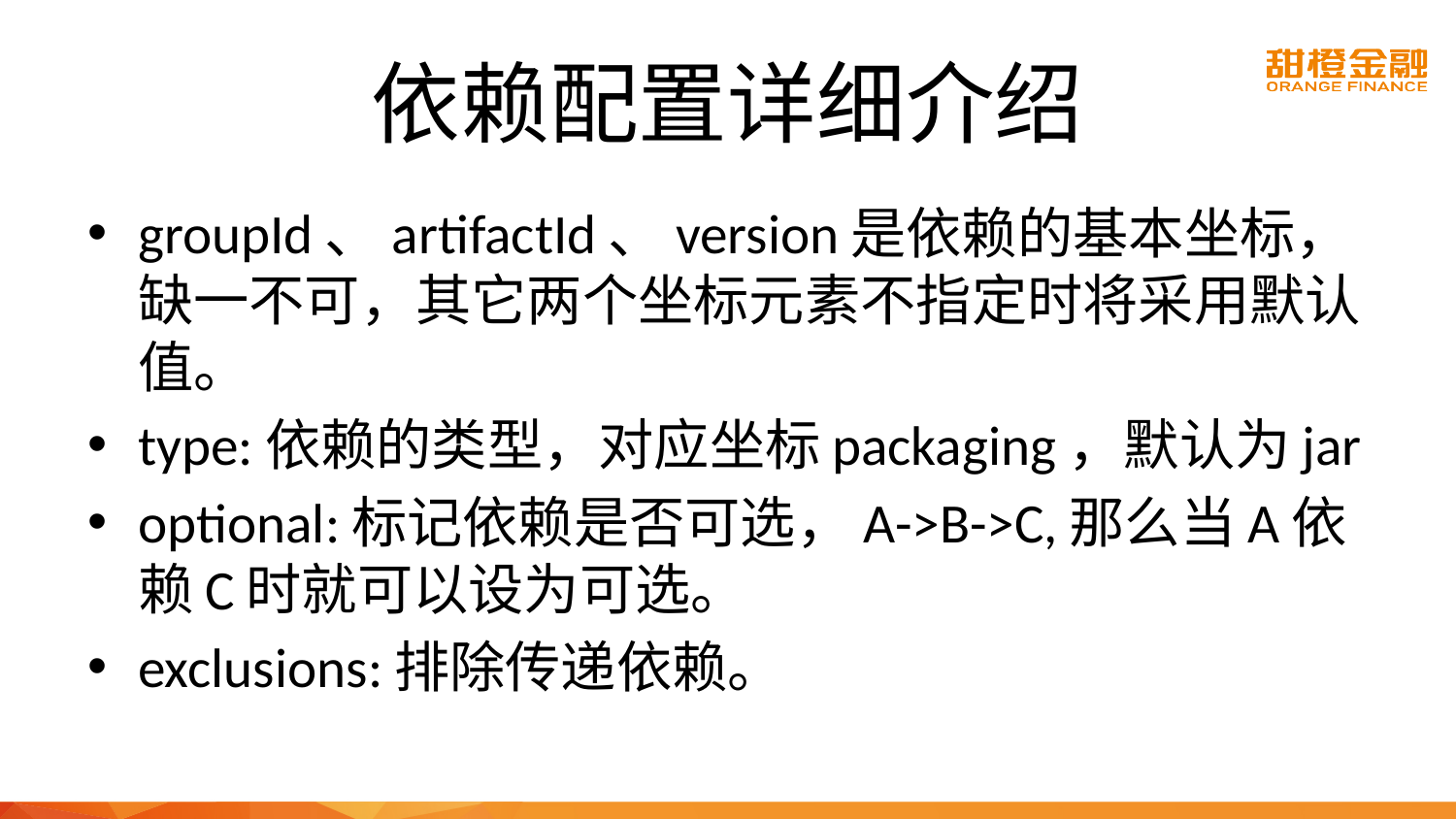

# 依赖配置详细介绍
groupId、artifactId、version是依赖的基本坐标，缺一不可，其它两个坐标元素不指定时将采用默认值。
type:依赖的类型，对应坐标packaging，默认为jar
optional:标记依赖是否可选，A->B->C,那么当A依赖C时就可以设为可选。
exclusions:排除传递依赖。